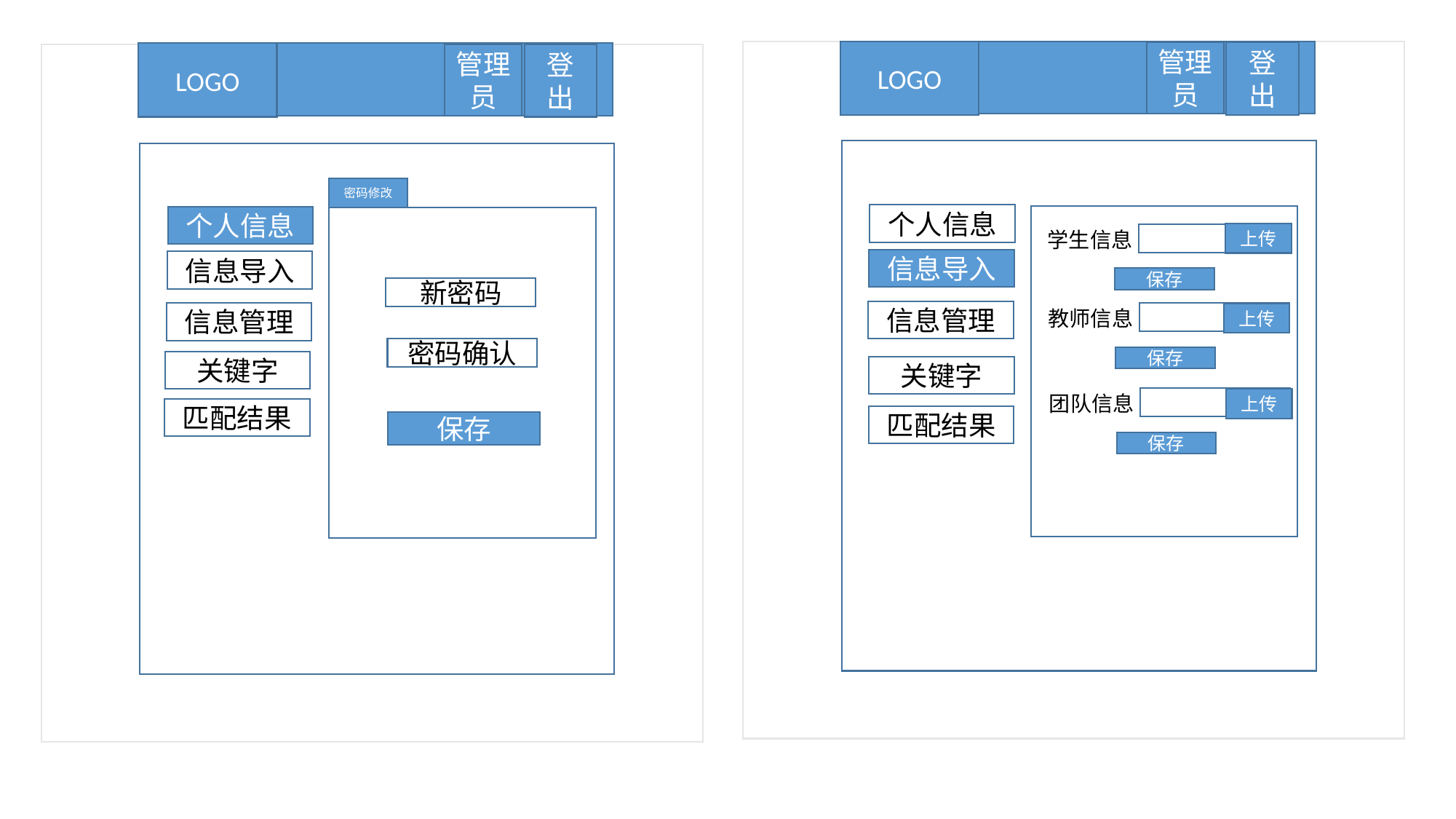

LOGO

管理员
登出
LOGO

管理员
登出

密码修改
个人信息

个人信息

学生信息
上传

信息导入
信息导入
保存
新密码
教师信息
信息管理

信息管理
上传
密码确认
保存
关键字
关键字
团队信息

上传
匹配结果
匹配结果
保存
保存